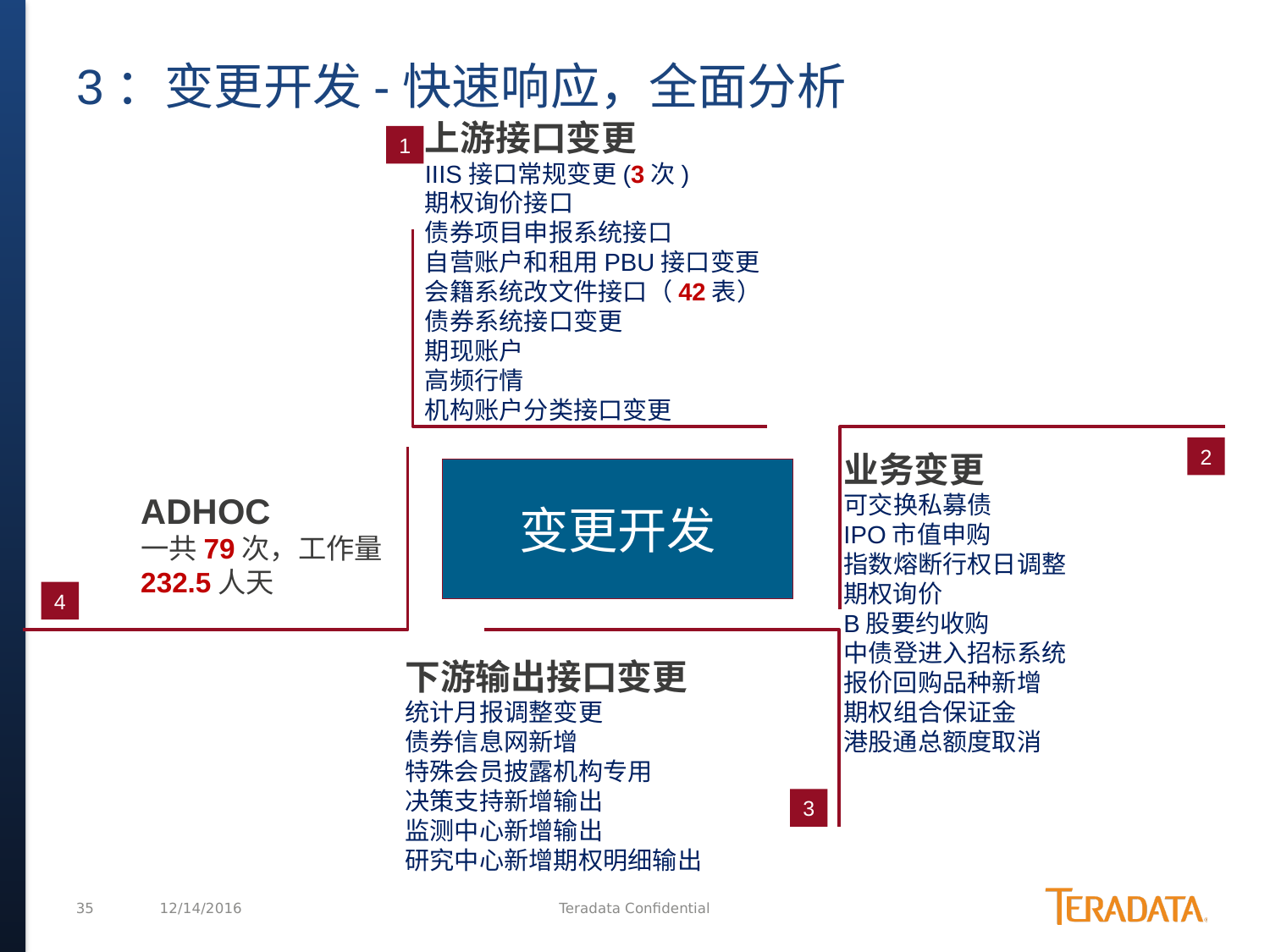

# 3：变更开发-快速响应，全面分析
上游接口变更
IIIS接口常规变更(3次)
期权询价接口
债券项目申报系统接口
自营账户和租用PBU接口变更
会籍系统改文件接口（42表）
债券系统接口变更
期现账户
高频行情
机构账户分类接口变更
1

2
业务变更
可交换私募债
IPO市值申购
指数熔断行权日调整
期权询价
B股要约收购
中债登进入招标系统
报价回购品种新增
期权组合保证金
港股通总额度取消

变更开发
ADHOC
一共79次，工作量232.5人天

4

下游输出接口变更
统计月报调整变更
债券信息网新增
特殊会员披露机构专用
决策支持新增输出
监测中心新增输出
研究中心新增期权明细输出
3